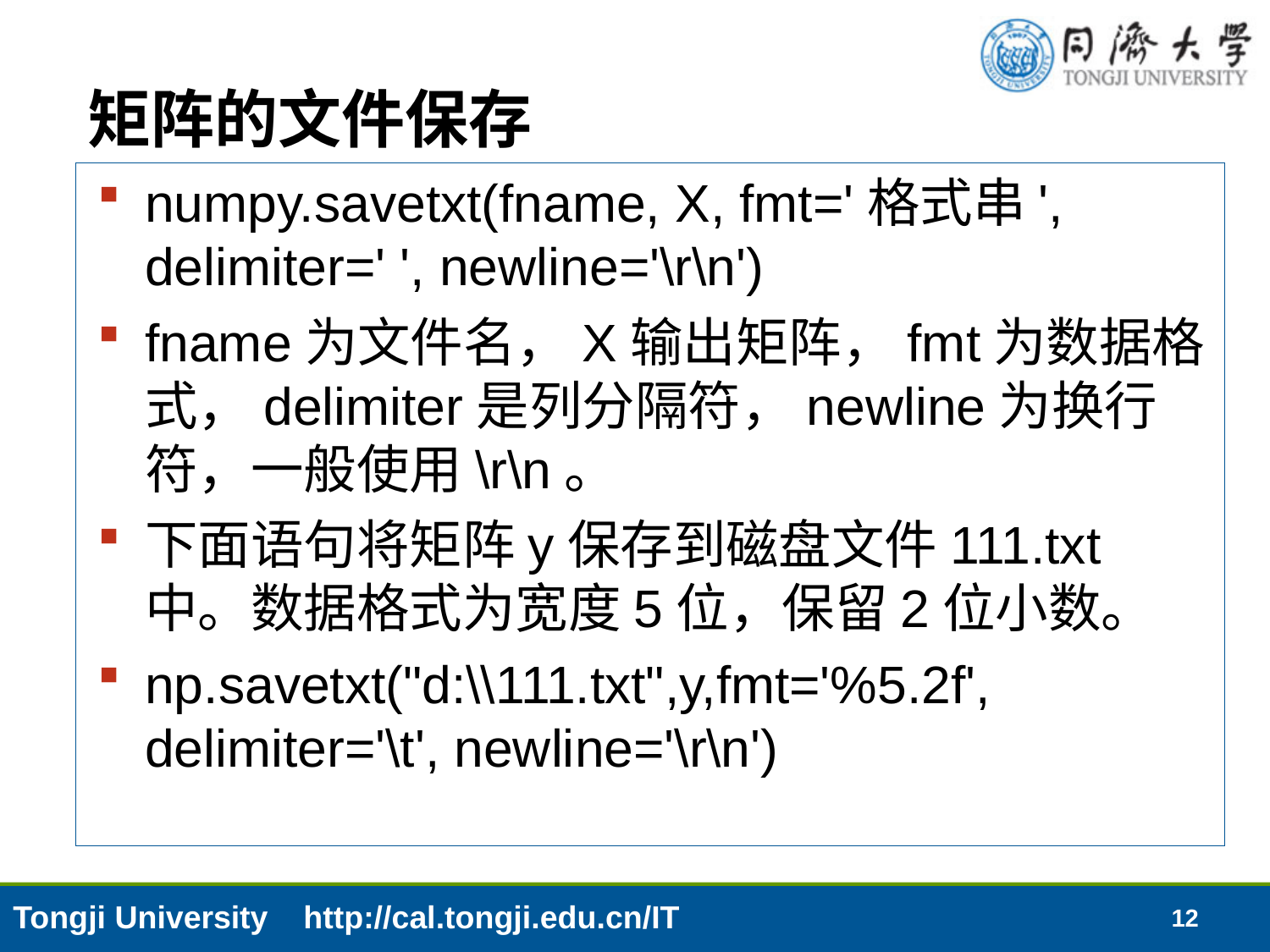

# 矩阵的文件保存
numpy.savetxt(fname, X, fmt='格式串', delimiter=' ', newline='\r\n')
fname为文件名，X输出矩阵，fmt为数据格式，delimiter是列分隔符，newline为换行符，一般使用\r\n。
下面语句将矩阵y保存到磁盘文件111.txt中。数据格式为宽度5位，保留2位小数。
np.savetxt("d:\\111.txt",y,fmt='%5.2f', delimiter='\t', newline='\r\n')